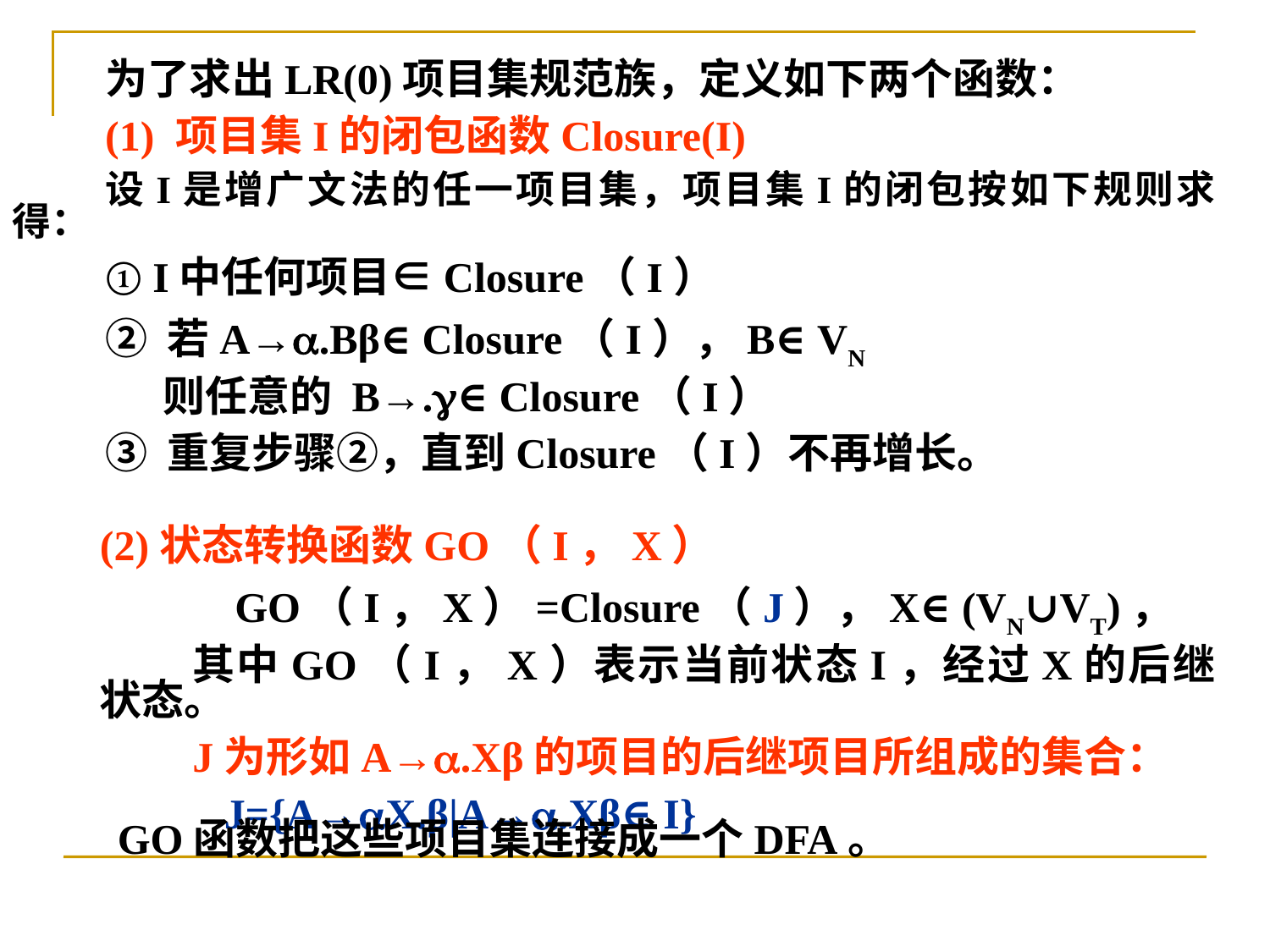

为了求出LR(0)项目集规范族，定义如下两个函数：
(1) 项目集I的闭包函数Closure(I)
设I是增广文法的任一项目集，项目集I的闭包按如下规则求得：
① I中任何项目∈Closure（I）
② 若A→α.Bβ∈Closure（I），B∈VN
     则任意的 B→.γ∈Closure（I）
③ 重复步骤②，直到Closure（I）不再增长。
(2)状态转换函数GO（I，X）
    GO（I，X）=Closure（J），X∈(VN∪VT)，
其中GO（I，X）表示当前状态I，经过X的后继状态。
J为形如A→α.Xβ的项目的后继项目所组成的集合：
   J={A→αX.β|A→α.Xβ∈I}
GO函数把这些项目集连接成一个DFA。
66